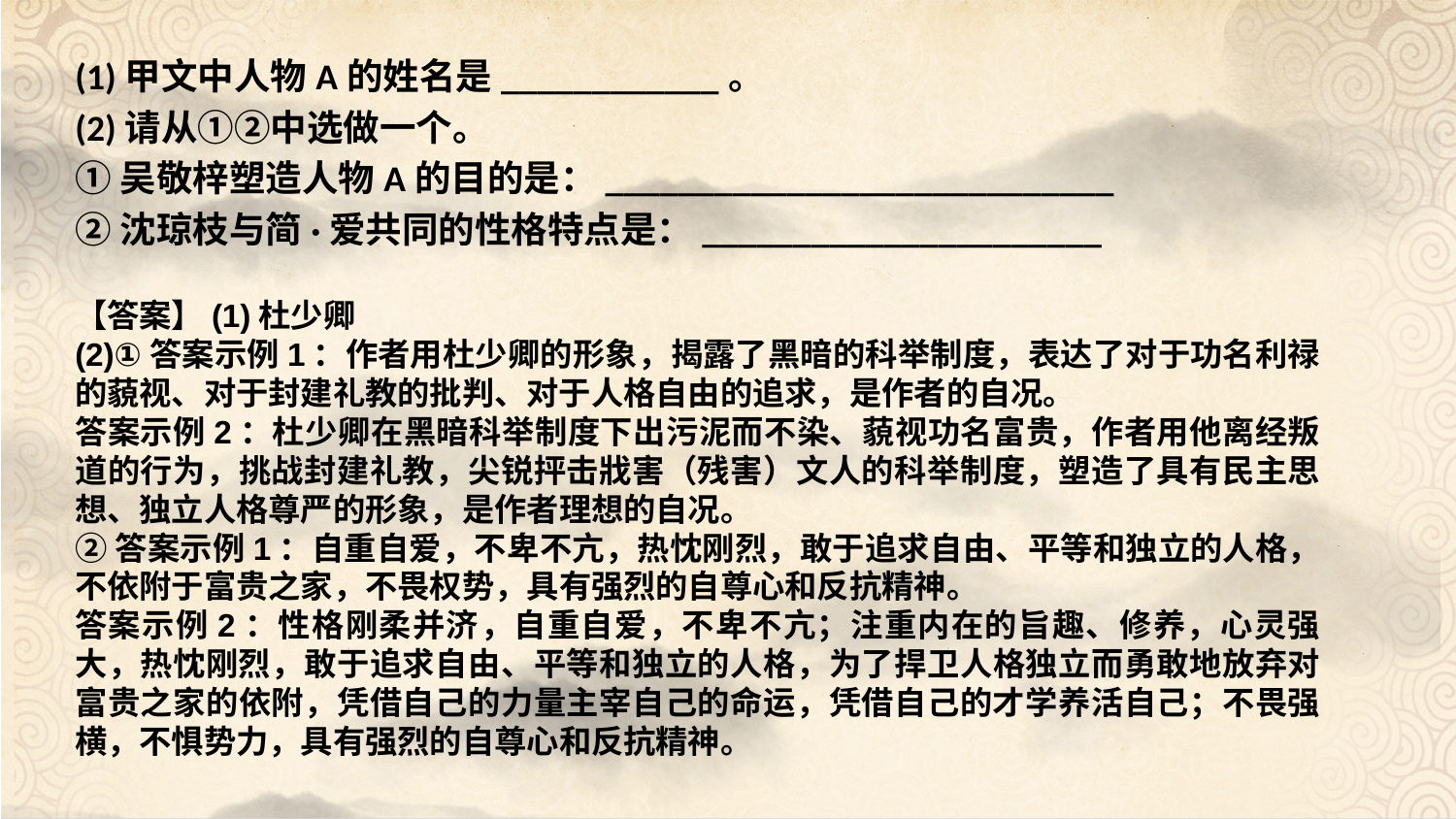

(1)甲文中人物A的姓名是____________。
(2)请从①②中选做一个。
①吴敬梓塑造人物A的目的是：____________________________
②沈琼枝与简·爱共同的性格特点是：______________________
【答案】(1)杜少卿
(2)①答案示例1：作者用杜少卿的形象，揭露了黑暗的科举制度，表达了对于功名利禄的藐视、对于封建礼教的批判、对于人格自由的追求，是作者的自况。
答案示例2：杜少卿在黑暗科举制度下出污泥而不染、藐视功名富贵，作者用他离经叛道的行为，挑战封建礼教，尖锐抨击戕害（残害）文人的科举制度，塑造了具有民主思想、独立人格尊严的形象，是作者理想的自况。
②答案示例1：自重自爱，不卑不亢，热忱刚烈，敢于追求自由、平等和独立的人格，不依附于富贵之家，不畏权势，具有强烈的自尊心和反抗精神。
答案示例2：性格刚柔并济，自重自爱，不卑不亢；注重内在的旨趣、修养，心灵强大，热忱刚烈，敢于追求自由、平等和独立的人格，为了捍卫人格独立而勇敢地放弃对富贵之家的依附，凭借自己的力量主宰自己的命运，凭借自己的才学养活自己；不畏强横，不惧势力，具有强烈的自尊心和反抗精神。